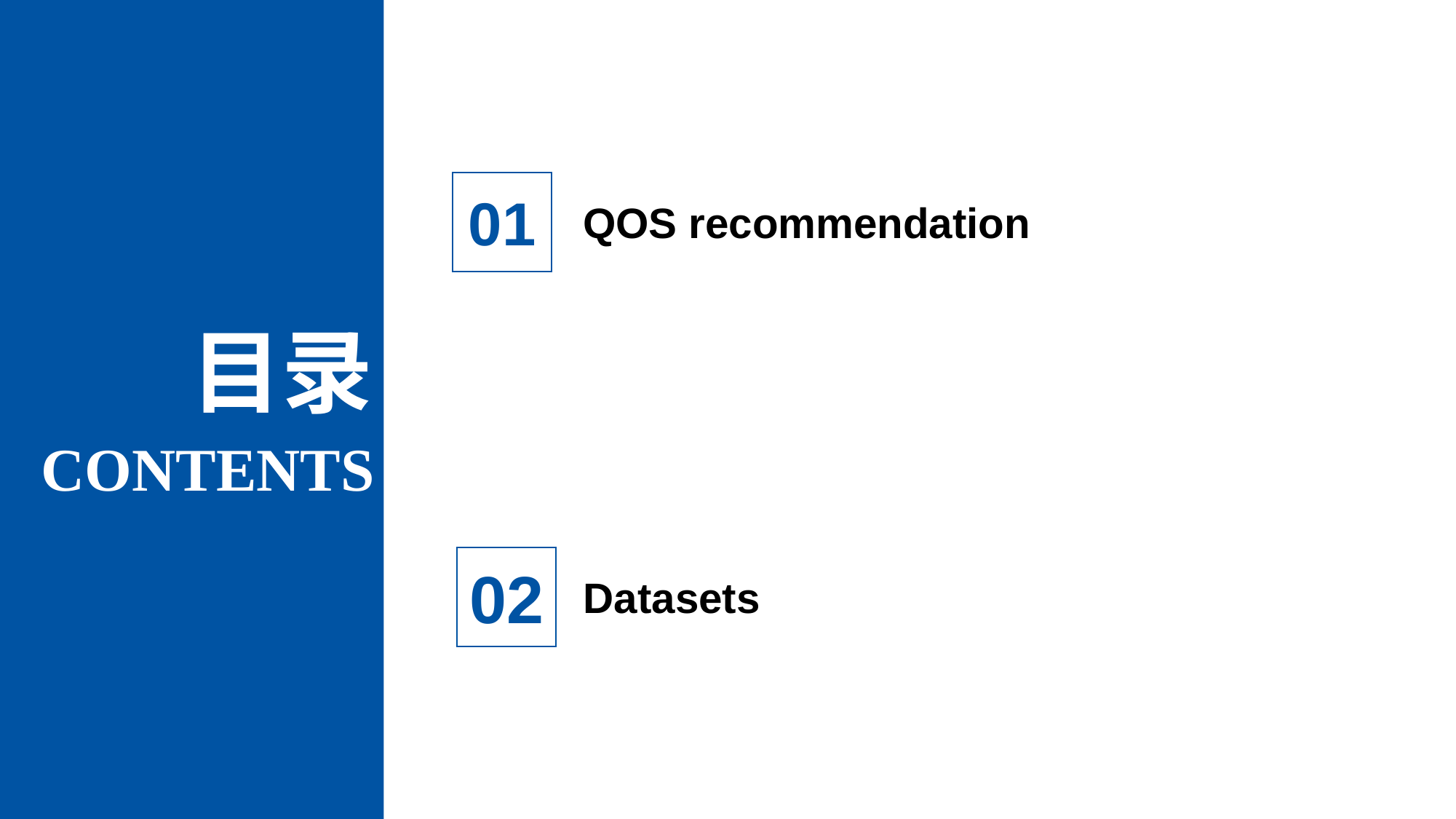

01
QOS recommendation
目录
CONTENTS

02
Datasets